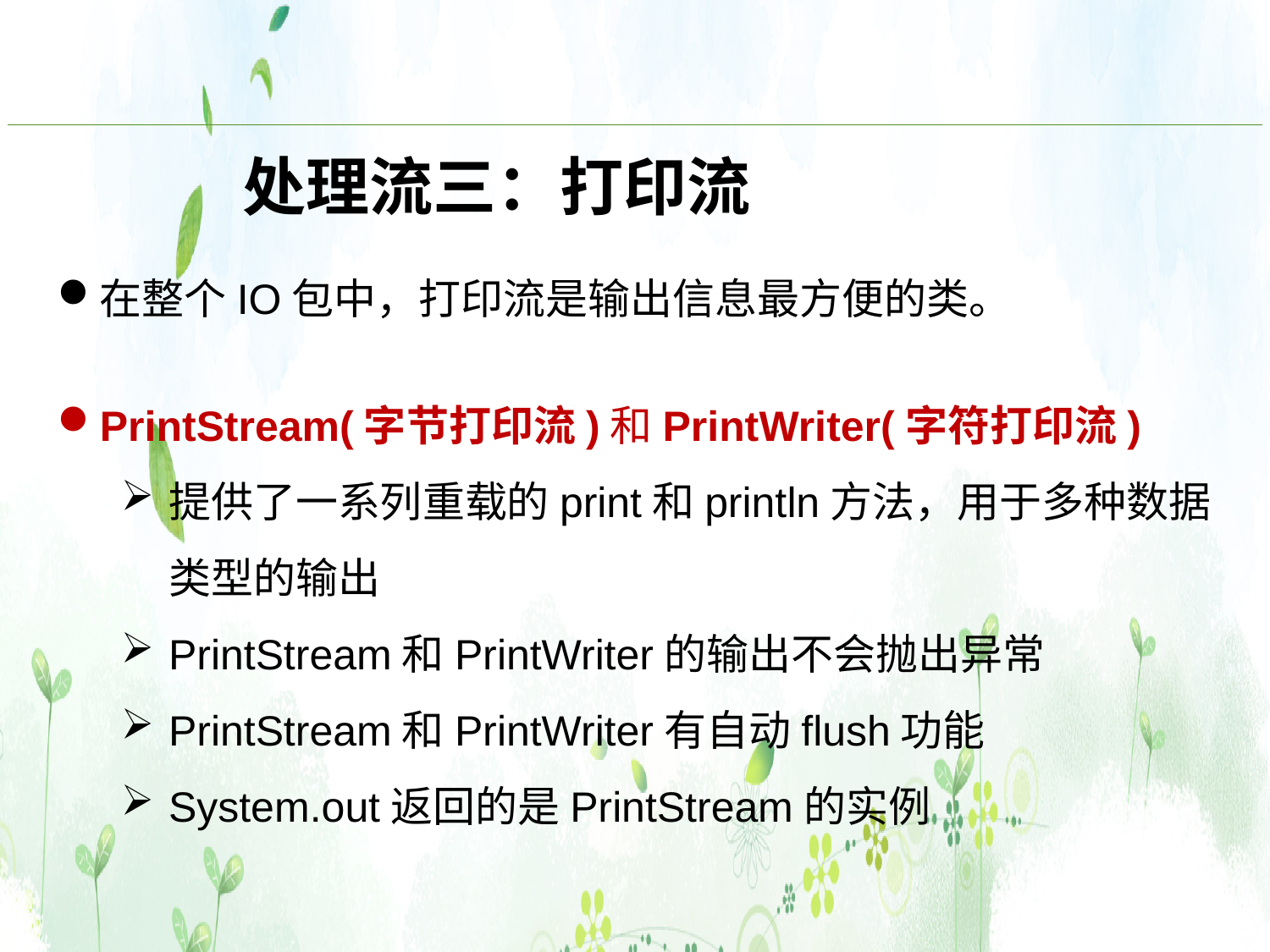

处理流三：打印流
在整个IO包中，打印流是输出信息最方便的类。

PrintStream(字节打印流)和PrintWriter(字符打印流)
提供了一系列重载的print和println方法，用于多种数据类型的输出
PrintStream和PrintWriter的输出不会抛出异常
PrintStream和PrintWriter有自动flush功能
System.out返回的是PrintStream的实例